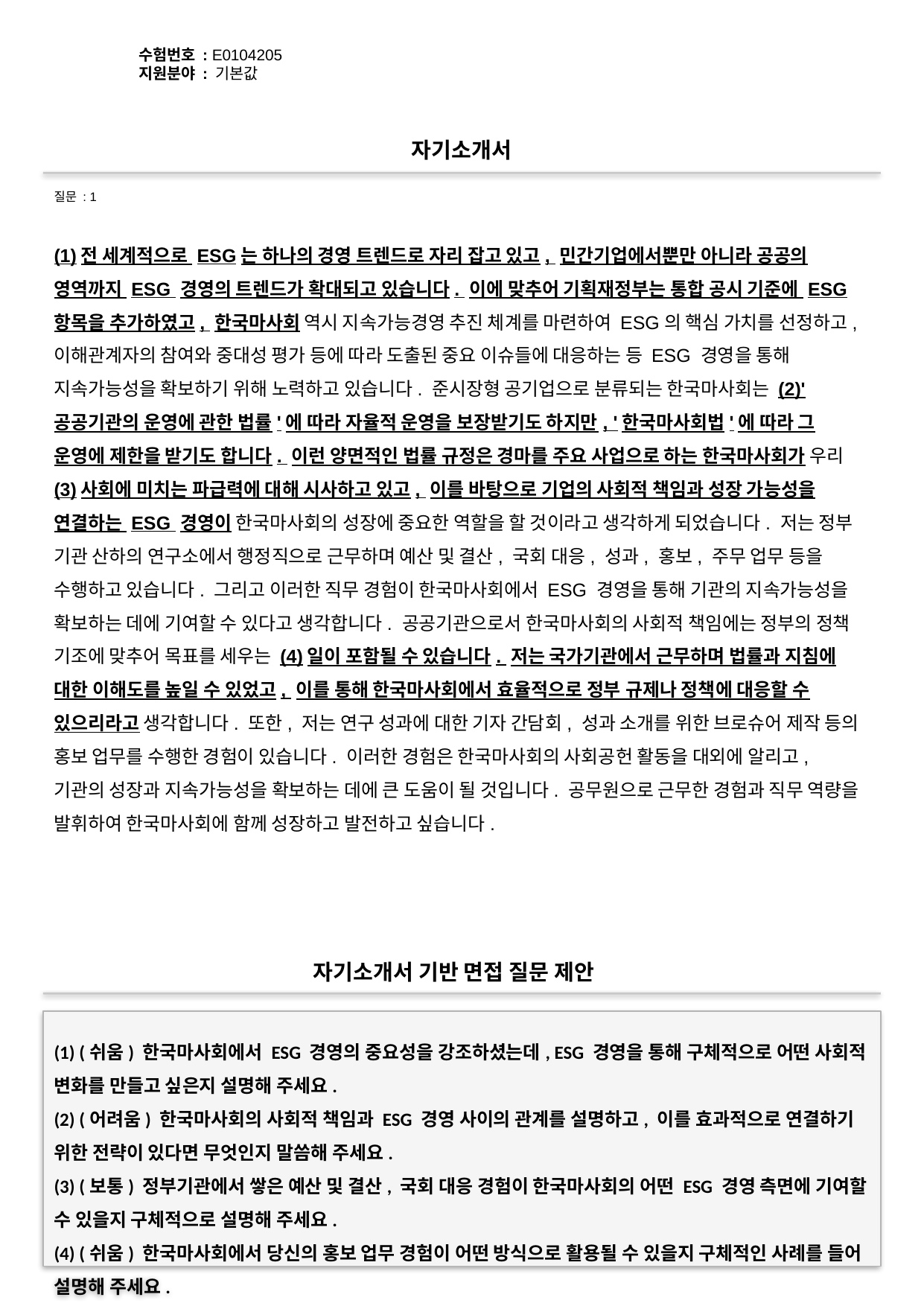

수험번호 : E0104205
지원분야 : 기본값
#

자기소개서

질문 : 1

(1)전 세계적으로 ESG는 하나의 경영 트렌드로 자리 잡고 있고, 민간기업에서뿐만 아니라 공공의 영역까지 ESG 경영의 트렌드가 확대되고 있습니다. 이에 맞추어 기획재정부는 통합 공시 기준에 ESG 항목을 추가하였고, 한국마사회 역시 지속가능경영 추진 체계를 마련하여 ESG의 핵심 가치를 선정하고, 이해관계자의 참여와 중대성 평가 등에 따라 도출된 중요 이슈들에 대응하는 등 ESG 경영을 통해 지속가능성을 확보하기 위해 노력하고 있습니다. 준시장형 공기업으로 분류되는 한국마사회는 (2)'공공기관의 운영에 관한 법률'에 따라 자율적 운영을 보장받기도 하지만, '한국마사회법'에 따라 그 운영에 제한을 받기도 합니다. 이런 양면적인 법률 규정은 경마를 주요 사업으로 하는 한국마사회가 우리 (3)사회에 미치는 파급력에 대해 시사하고 있고, 이를 바탕으로 기업의 사회적 책임과 성장 가능성을 연결하는 ESG 경영이 한국마사회의 성장에 중요한 역할을 할 것이라고 생각하게 되었습니다. 저는 정부 기관 산하의 연구소에서 행정직으로 근무하며 예산 및 결산, 국회 대응, 성과, 홍보, 주무 업무 등을 수행하고 있습니다. 그리고 이러한 직무 경험이 한국마사회에서 ESG 경영을 통해 기관의 지속가능성을 확보하는 데에 기여할 수 있다고 생각합니다. 공공기관으로서 한국마사회의 사회적 책임에는 정부의 정책 기조에 맞추어 목표를 세우는 (4)일이 포함될 수 있습니다. 저는 국가기관에서 근무하며 법률과 지침에 대한 이해도를 높일 수 있었고, 이를 통해 한국마사회에서 효율적으로 정부 규제나 정책에 대응할 수 있으리라고 생각합니다. 또한, 저는 연구 성과에 대한 기자 간담회, 성과 소개를 위한 브로슈어 제작 등의 홍보 업무를 수행한 경험이 있습니다. 이러한 경험은 한국마사회의 사회공헌 활동을 대외에 알리고, 기관의 성장과 지속가능성을 확보하는 데에 큰 도움이 될 것입니다. 공무원으로 근무한 경험과 직무 역량을 발휘하여 한국마사회에 함께 성장하고 발전하고 싶습니다.

자기소개서 기반 면접 질문 제안

(1) (쉬움) 한국마사회에서 ESG 경영의 중요성을 강조하셨는데, ESG 경영을 통해 구체적으로 어떤 사회적 변화를 만들고 싶은지 설명해 주세요.
(2) (어려움) 한국마사회의 사회적 책임과 ESG 경영 사이의 관계를 설명하고, 이를 효과적으로 연결하기 위한 전략이 있다면 무엇인지 말씀해 주세요.
(3) (보통) 정부기관에서 쌓은 예산 및 결산, 국회 대응 경험이 한국마사회의 어떤 ESG 경영 측면에 기여할 수 있을지 구체적으로 설명해 주세요.
(4) (쉬움) 한국마사회에서 당신의 홍보 업무 경험이 어떤 방식으로 활용될 수 있을지 구체적인 사례를 들어 설명해 주세요.